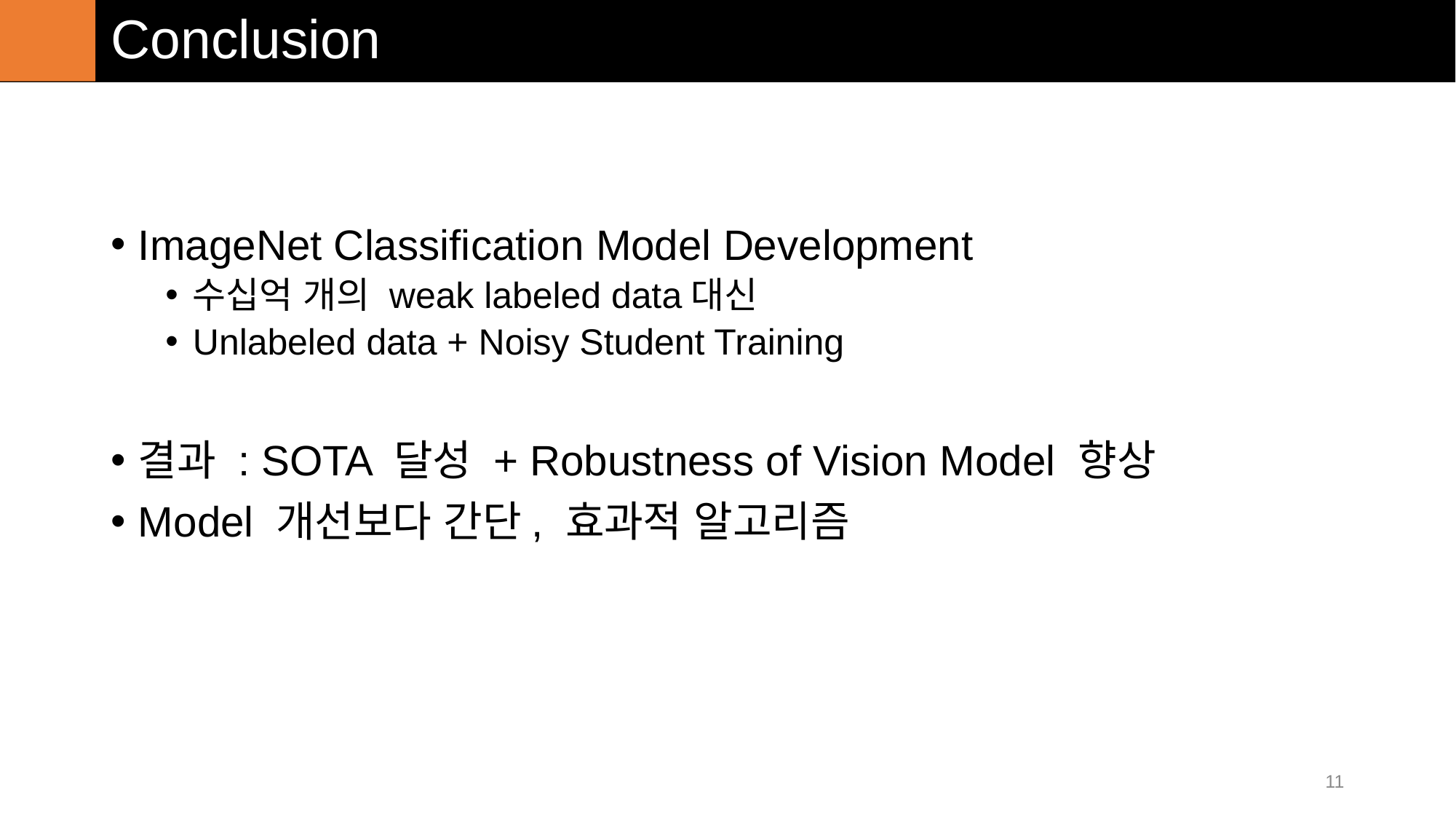

# Conclusion
ImageNet Classification Model Development
수십억 개의 weak labeled data대신
Unlabeled data + Noisy Student Training

결과 : SOTA 달성 + Robustness of Vision Model 향상
Model 개선보다 간단, 효과적 알고리즘
11